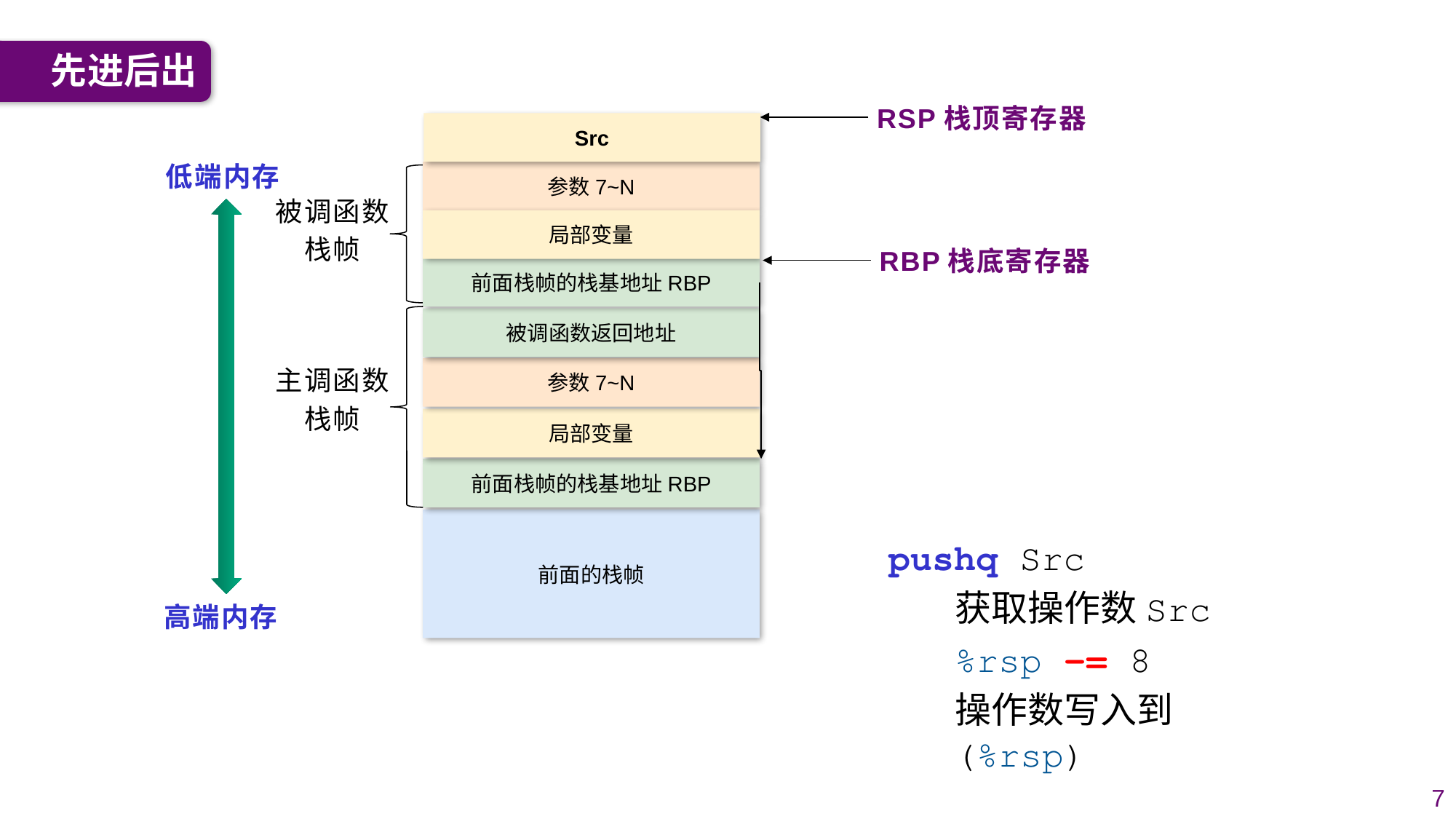

先进后出

RSP栈顶寄存器
参数7~N

局部变量
前面栈帧的栈基地址RBP

被调函数返回地址
参数7~N
局部变量
前面栈帧的栈基地址RBP
前面的栈帧
被调函数
栈帧
RBP栈底寄存器
主调函数
栈帧
低端内存

高端内存
Src
pushq Src
获取操作数Src
%rsp -= 8
操作数写入到(%rsp)
7